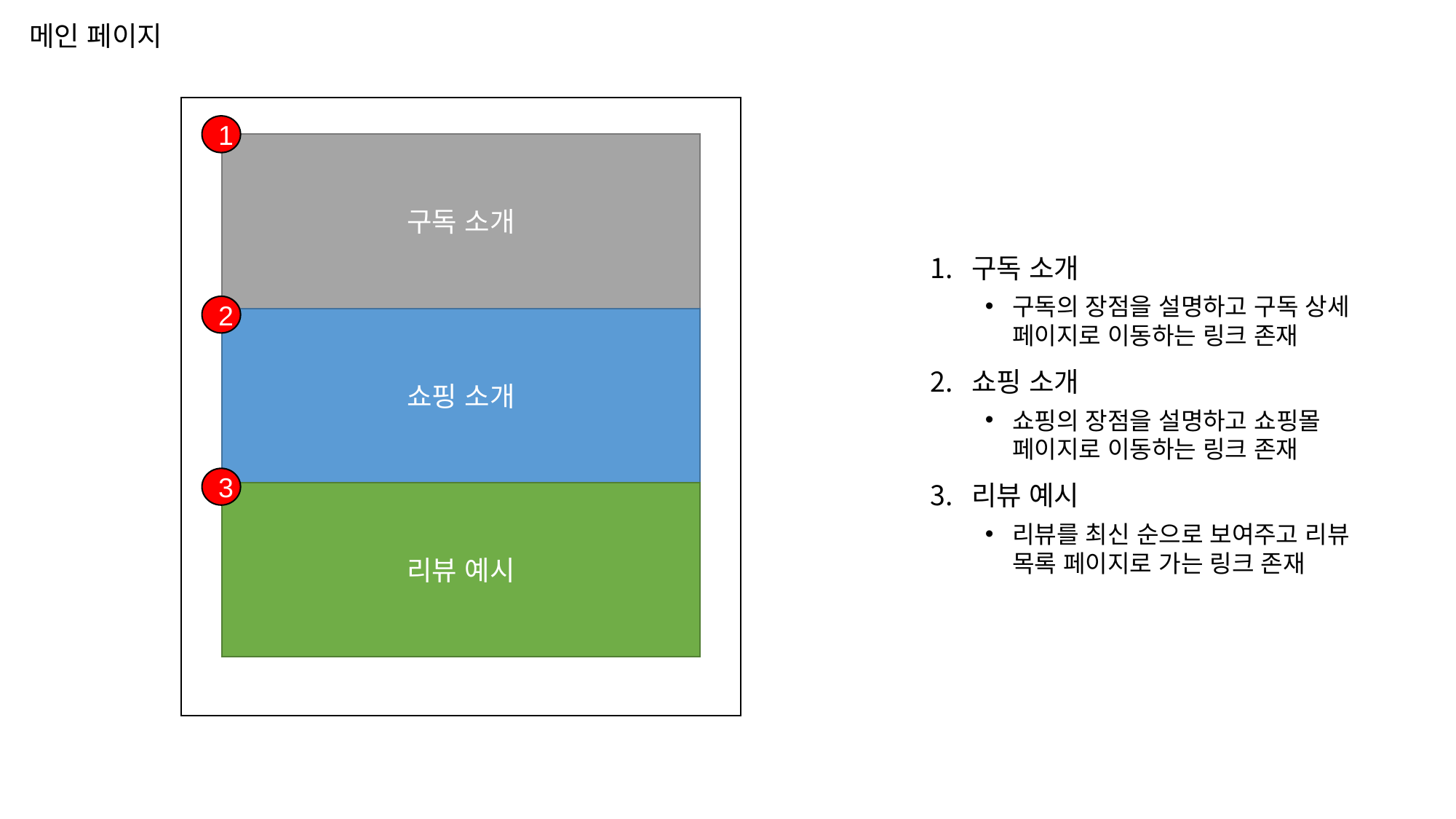

# 메인 페이지
구독 소개
구독의 장점을 설명하고 구독 상세 페이지로 이동하는 링크 존재
쇼핑 소개
쇼핑의 장점을 설명하고 쇼핑몰 페이지로 이동하는 링크 존재
리뷰 예시
리뷰를 최신 순으로 보여주고 리뷰 목록 페이지로 가는 링크 존재

1
구독 소개
2
쇼핑 소개
3
리뷰 예시